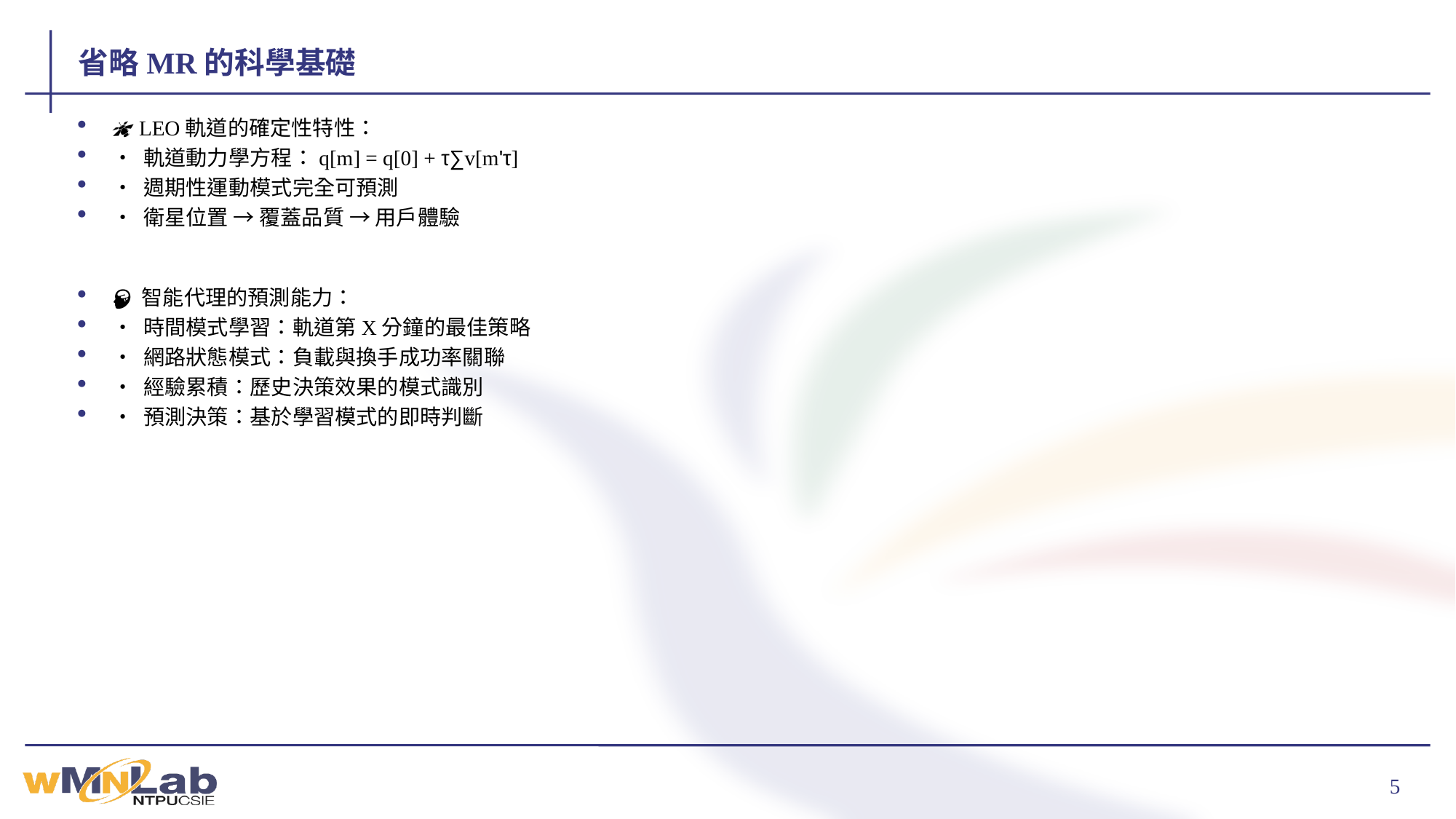

# 省略MR的科學基礎
🛰️ LEO軌道的確定性特性：
• 軌道動力學方程：q[m] = q[0] + τ∑v[m'τ]
• 週期性運動模式完全可預測
• 衛星位置 → 覆蓋品質 → 用戶體驗

🧠 智能代理的預測能力：
• 時間模式學習：軌道第X分鐘的最佳策略
• 網路狀態模式：負載與換手成功率關聯
• 經驗累積：歷史決策效果的模式識別
• 預測決策：基於學習模式的即時判斷